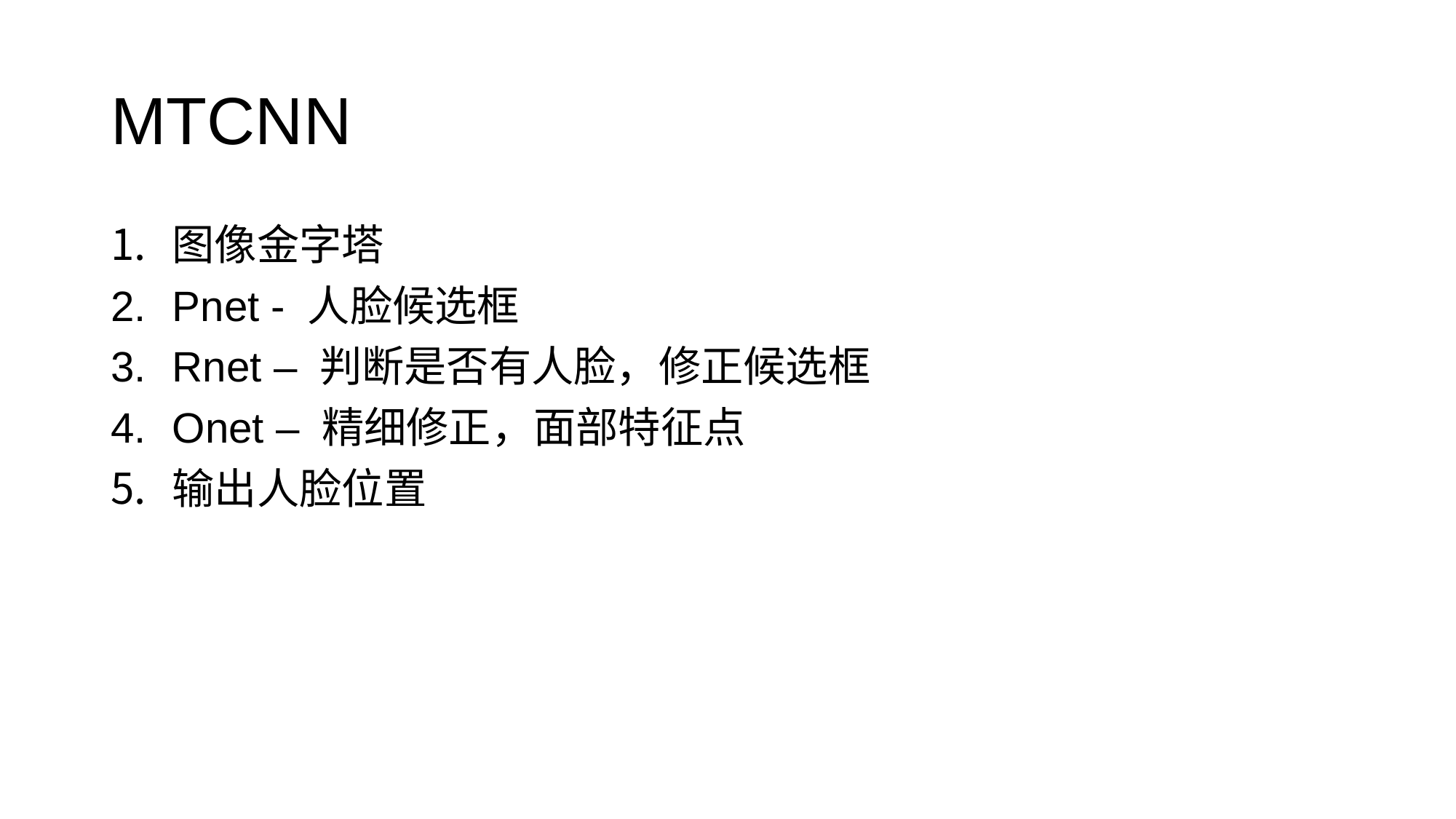

# MTCNN
图像金字塔
Pnet - 人脸候选框
Rnet – 判断是否有人脸，修正候选框
Onet – 精细修正，面部特征点
输出人脸位置